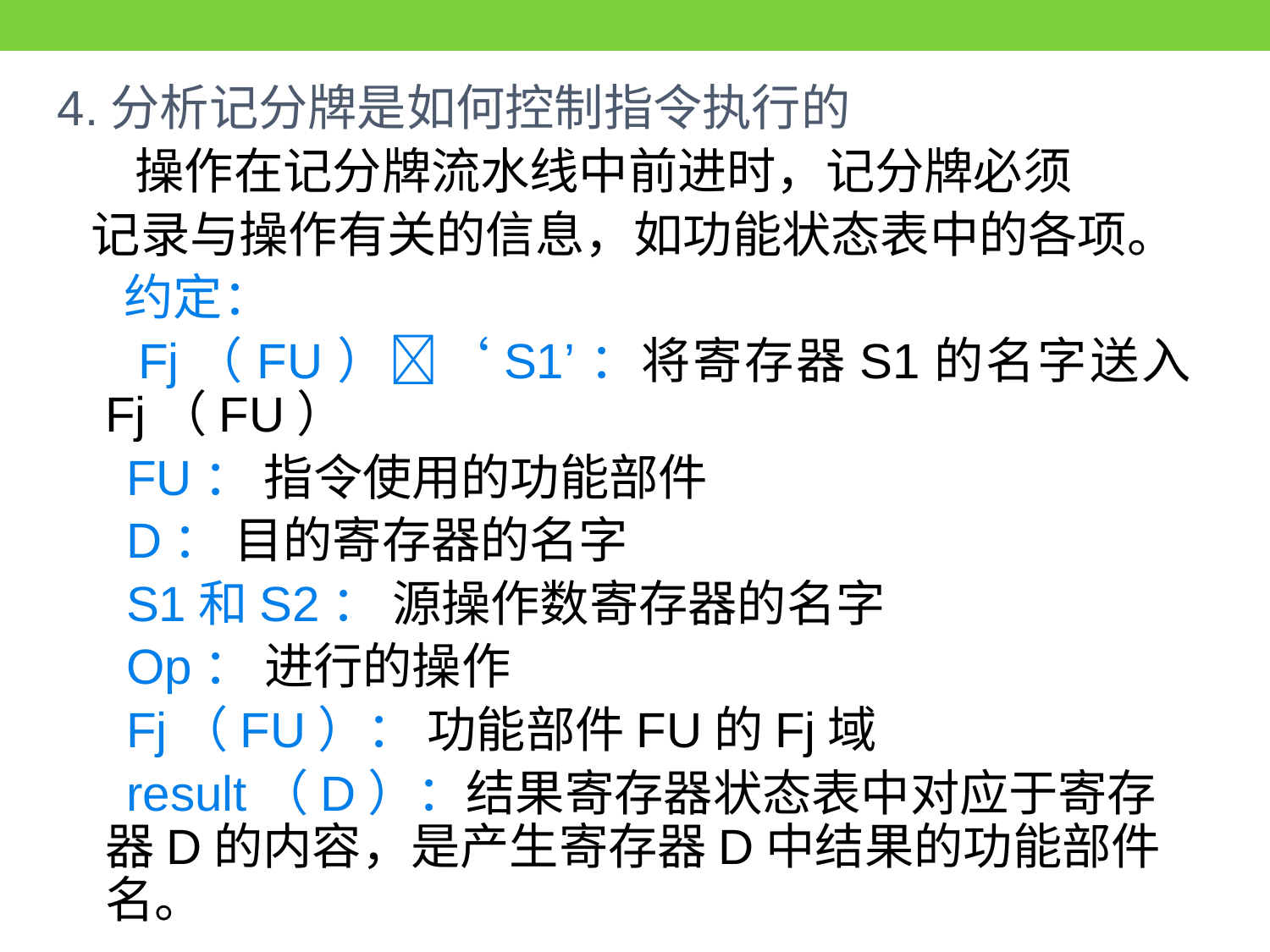

50
4.分析记分牌是如何控制指令执行的。
      操作在记分牌流水线中前进时，记分牌必须
  记录与操作有关的信息，如功能状态表中的各项。
     约定：
     Fj（FU）←‘S1’：将寄存器S1的名字送入Fj（FU）
     FU： 指令使用的功能部件
     D： 目的寄存器的名字
     S1和S2： 源操作数寄存器的名字
     Op： 进行的操作
     Fj（FU）： 功能部件FU的Fj域
     result（D）：结果寄存器状态表中对应于寄存器D的内容，是产生寄存器D中结果的功能部件名。